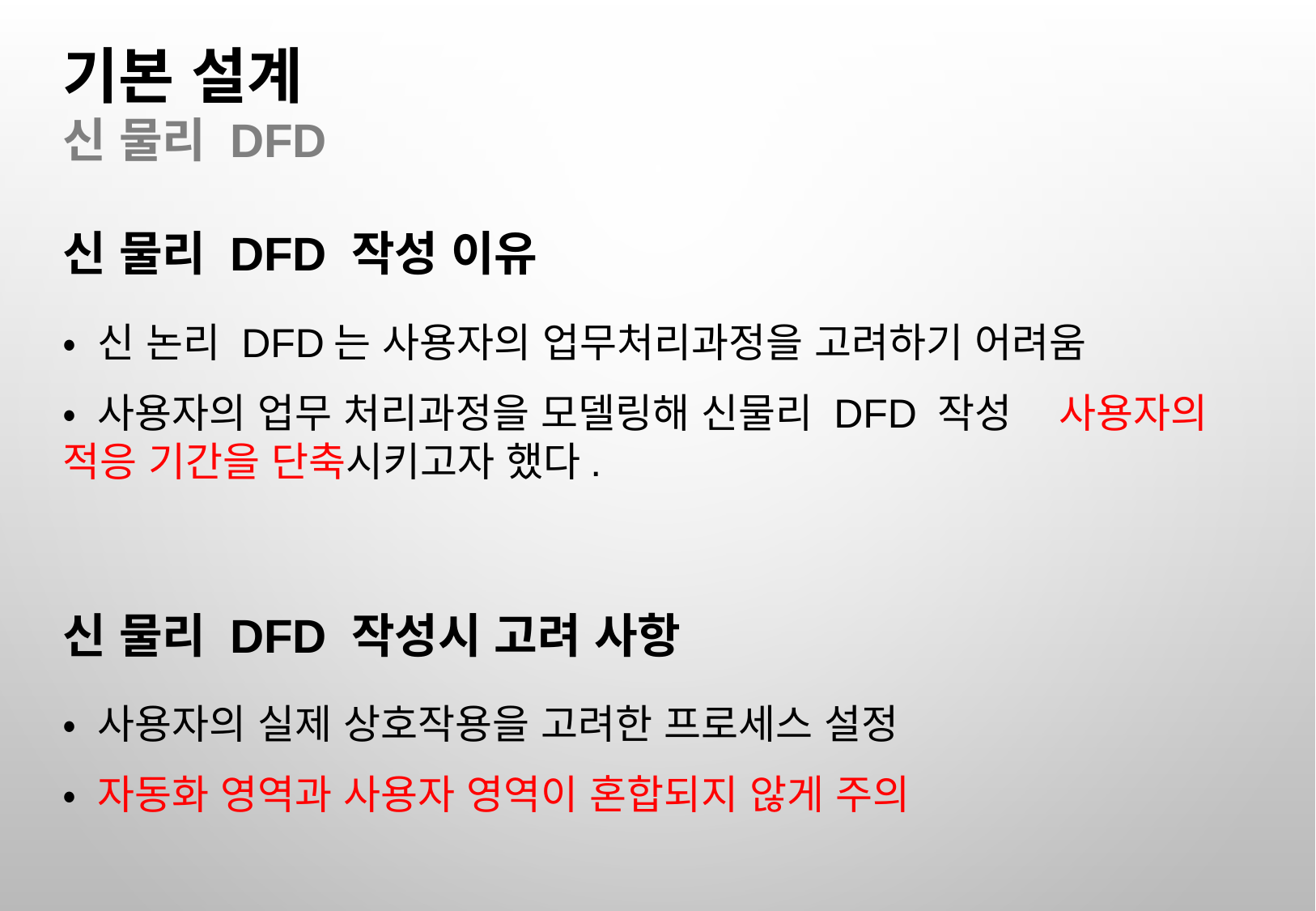

기본 설계
신 물리 DFD
신 물리 DFD 작성 이유

• 신 논리 DFD는 사용자의 업무처리과정을 고려하기 어려움

• 사용자의 업무 처리과정을 모델링해 신물리 DFD 작성     사용자의 적응 기간을 단축시키고자 했다.
신 물리 DFD 작성시 고려 사항

• 사용자의 실제 상호작용을 고려한 프로세스 설정

• 자동화 영역과 사용자 영역이 혼합되지 않게 주의
5